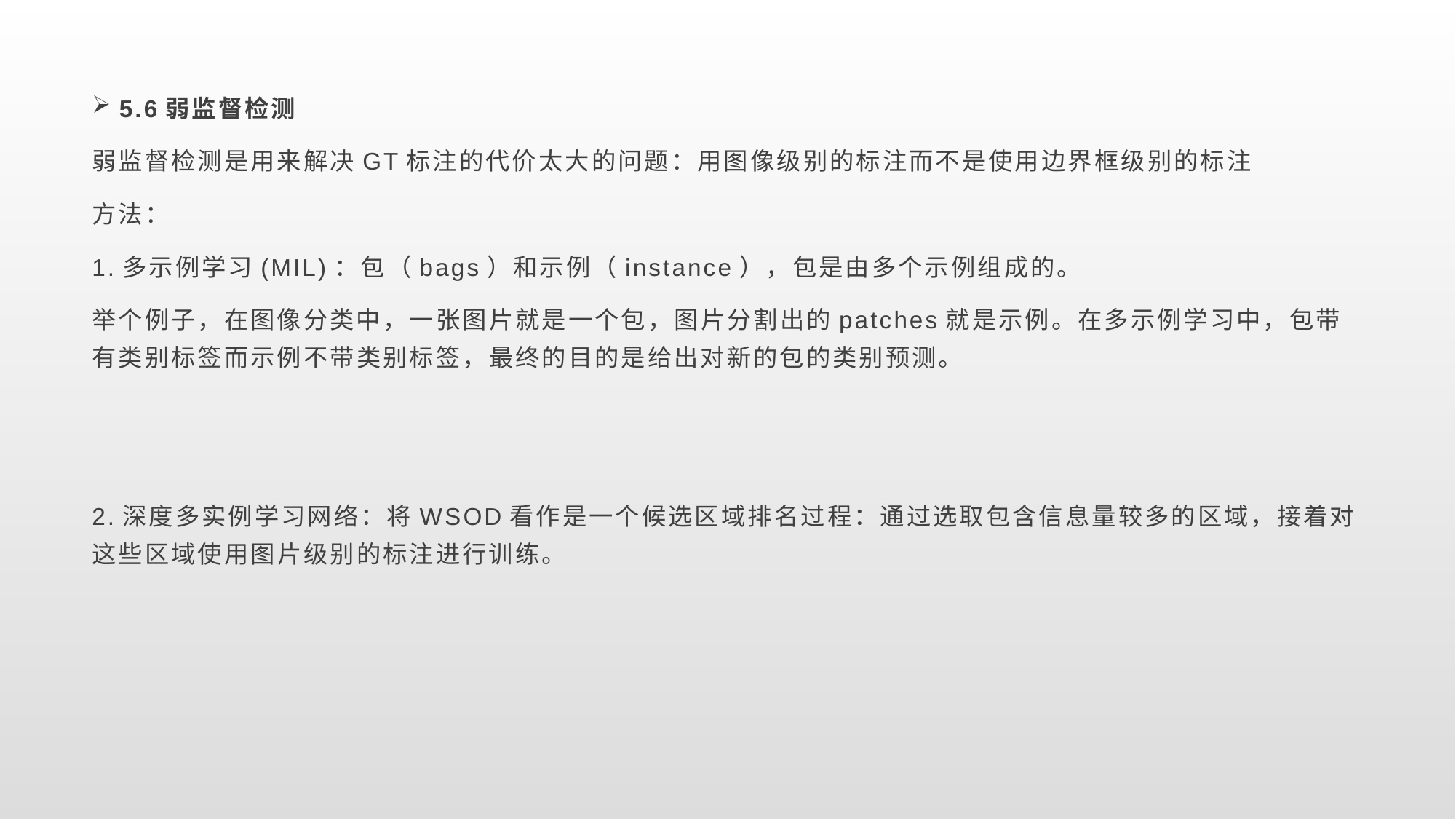

5.6弱监督检测
弱监督检测是用来解决GT标注的代价太大的问题：用图像级别的标注而不是使用边界框级别的标注
方法：
1.多示例学习(MIL)：包（bags）和示例（instance），包是由多个示例组成的。
举个例子，在图像分类中，一张图片就是一个包，图片分割出的patches就是示例。在多示例学习中，包带有类别标签而示例不带类别标签，最终的目的是给出对新的包的类别预测。

2.深度多实例学习网络：将WSOD看作是一个候选区域排名过程：通过选取包含信息量较多的区域，接着对这些区域使用图片级别的标注进行训练。